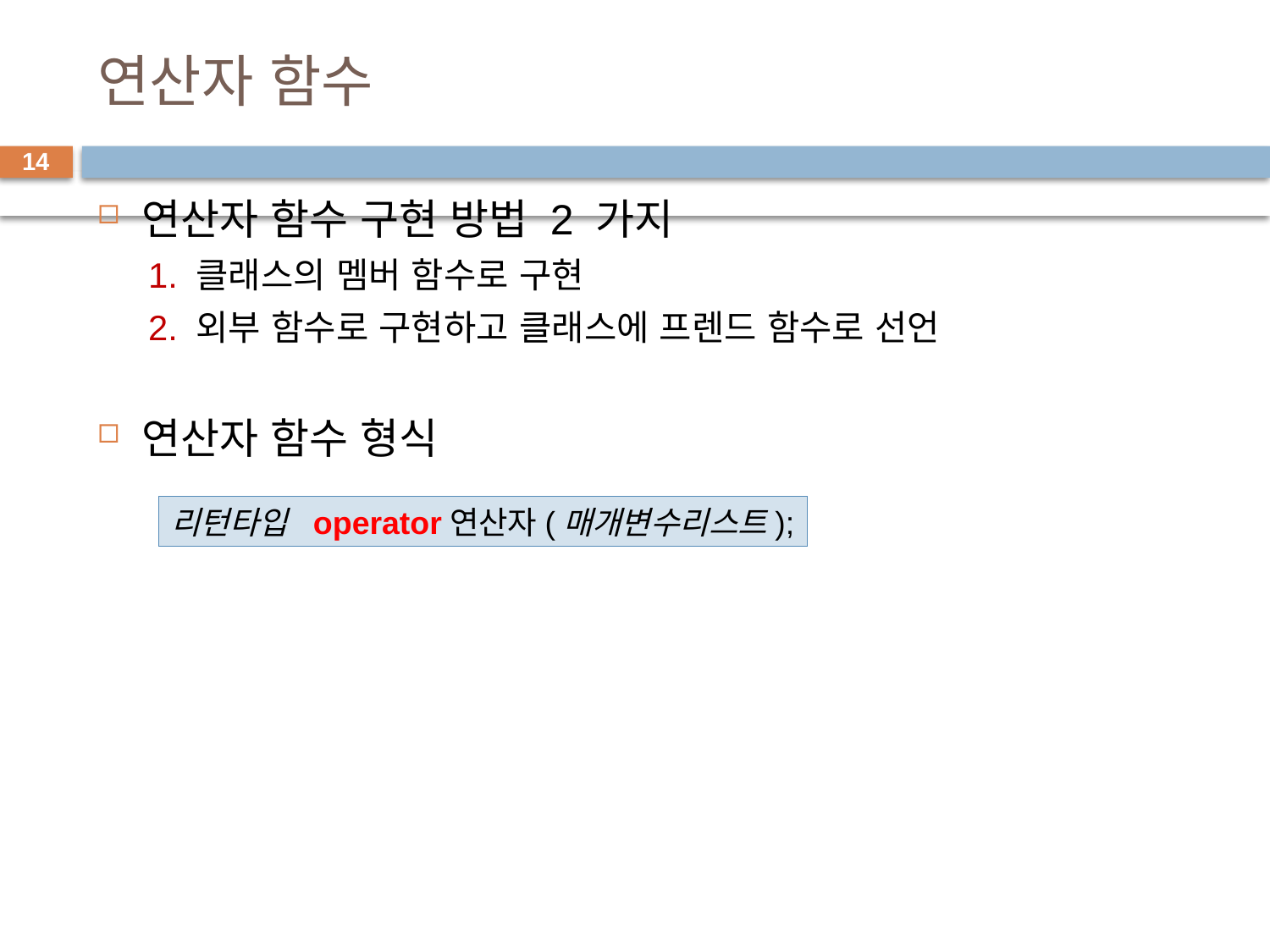

# 연산자 함수
14
연산자 함수 구현 방법 2 가지
1. 클래스의 멤버 함수로 구현
2. 외부 함수로 구현하고 클래스에 프렌드 함수로 선언

연산자 함수 형식

리턴타입  operator연산자(매개변수리스트);